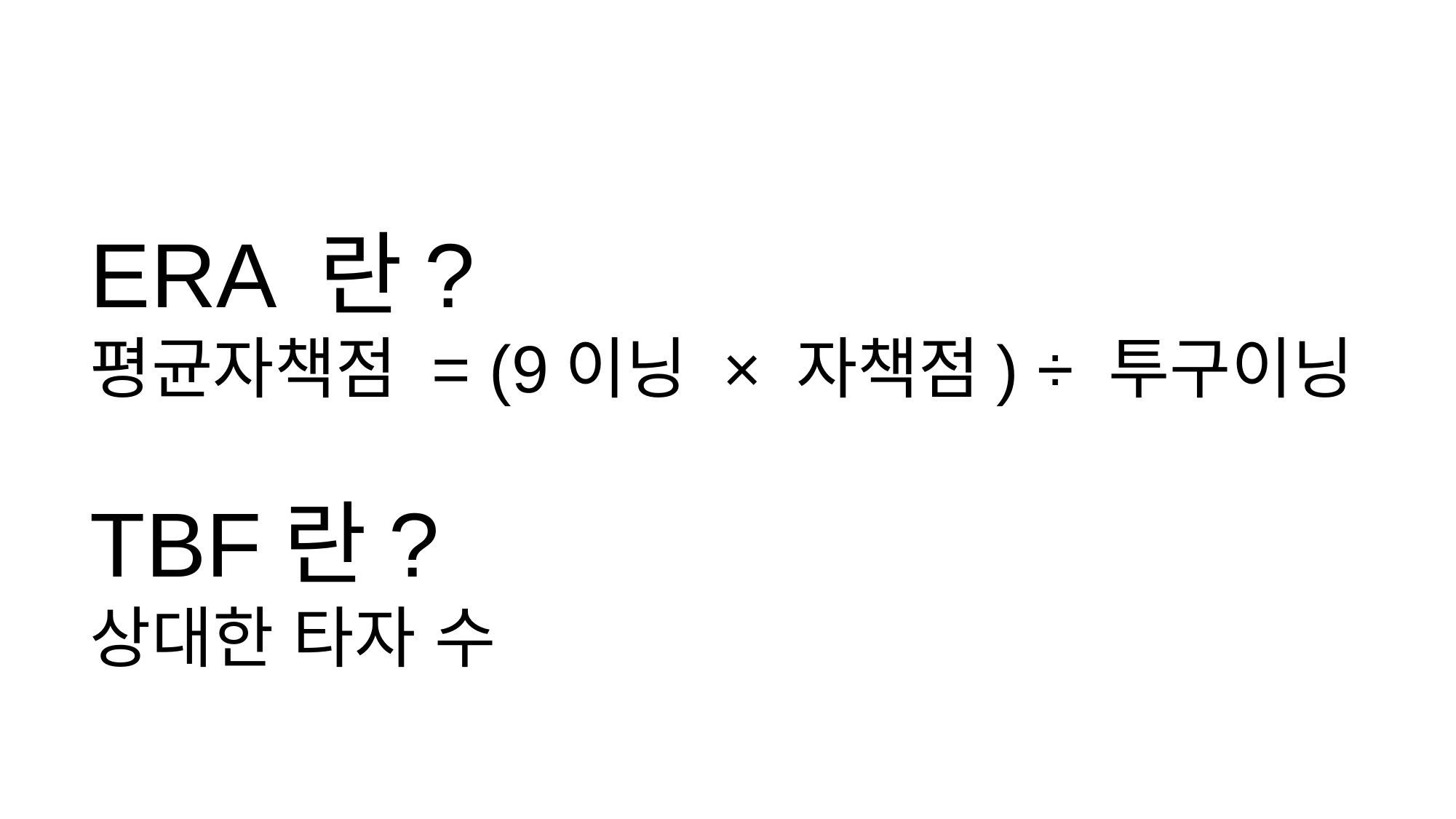

ERA 란?
평균자책점 = (9이닝 × 자책점) ÷ 투구이닝

TBF란?
상대한 타자 수